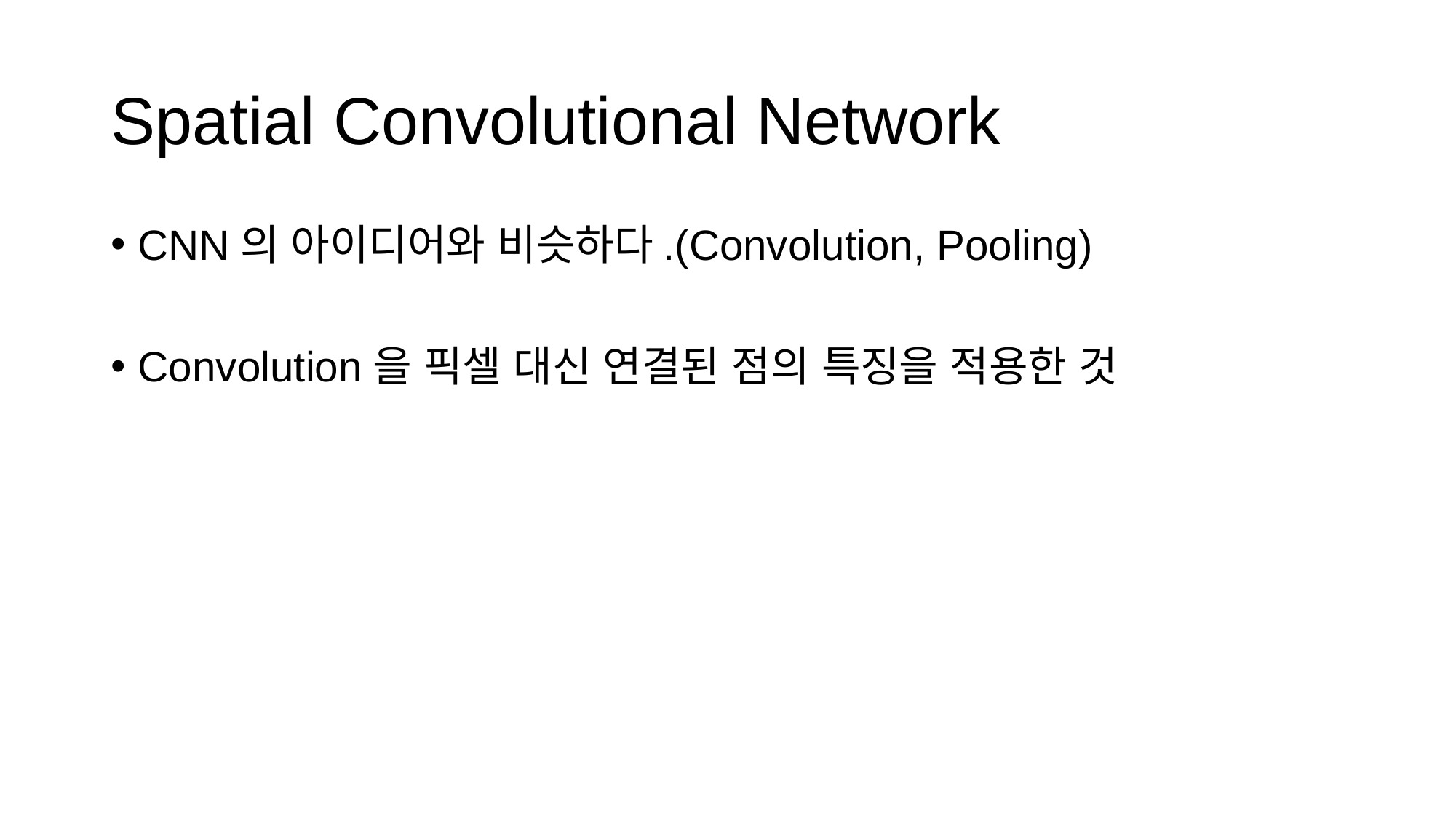

# Spatial Convolutional Network
CNN의 아이디어와 비슷하다.(Convolution, Pooling)

Convolution을 픽셀 대신 연결된 점의 특징을 적용한 것